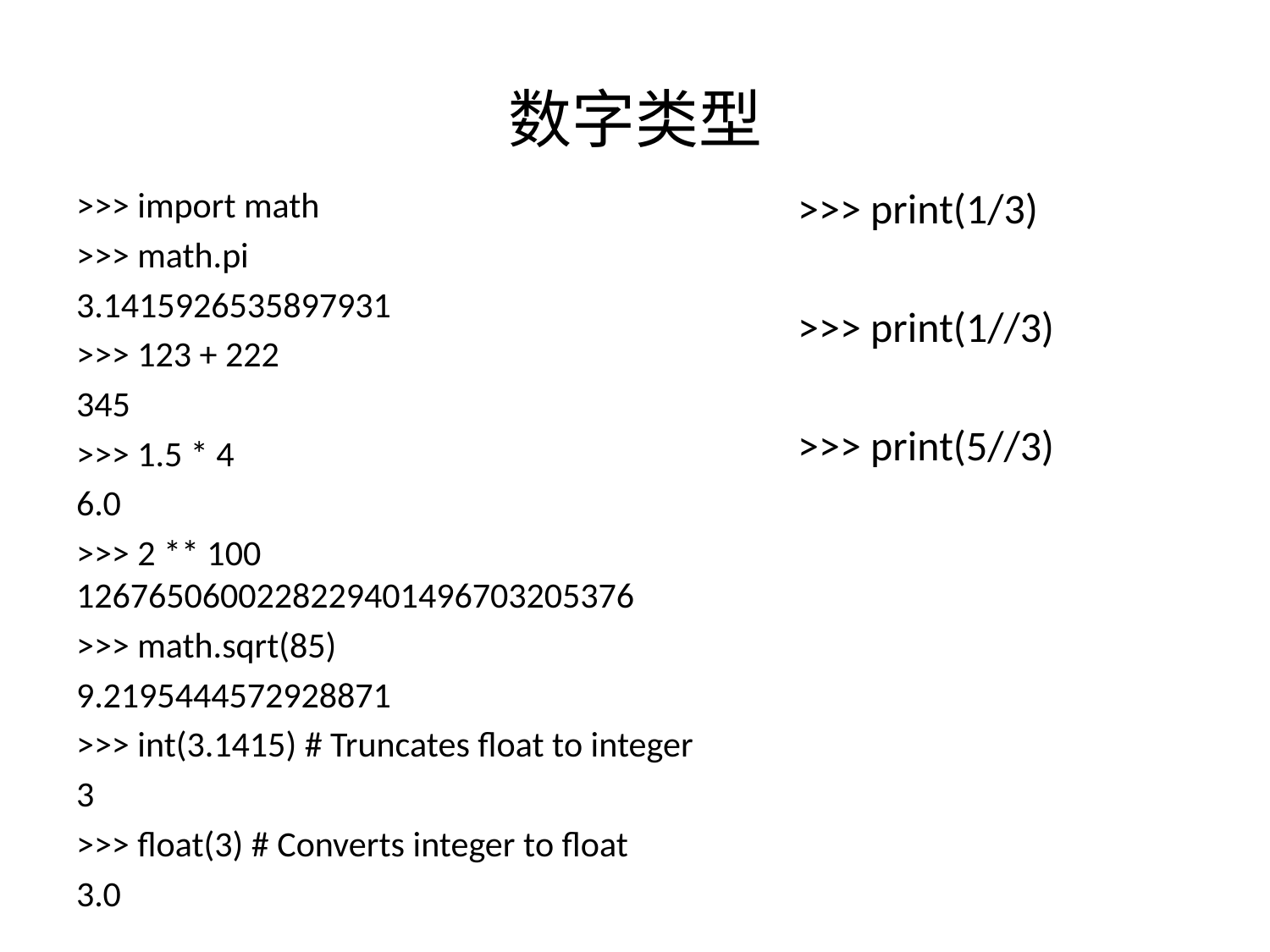

# 数字类型
>>> print(1/3)

>>> print(1//3)

>>> print(5//3)

>>> import math
>>> math.pi
3.1415926535897931
>>> 123 + 222
345
>>> 1.5 * 4
6.0
>>> 2 ** 100 1267650600228229401496703205376
>>> math.sqrt(85)
9.2195444572928871
>>> int(3.1415) # Truncates float to integer
3
>>> float(3) # Converts integer to float
3.0